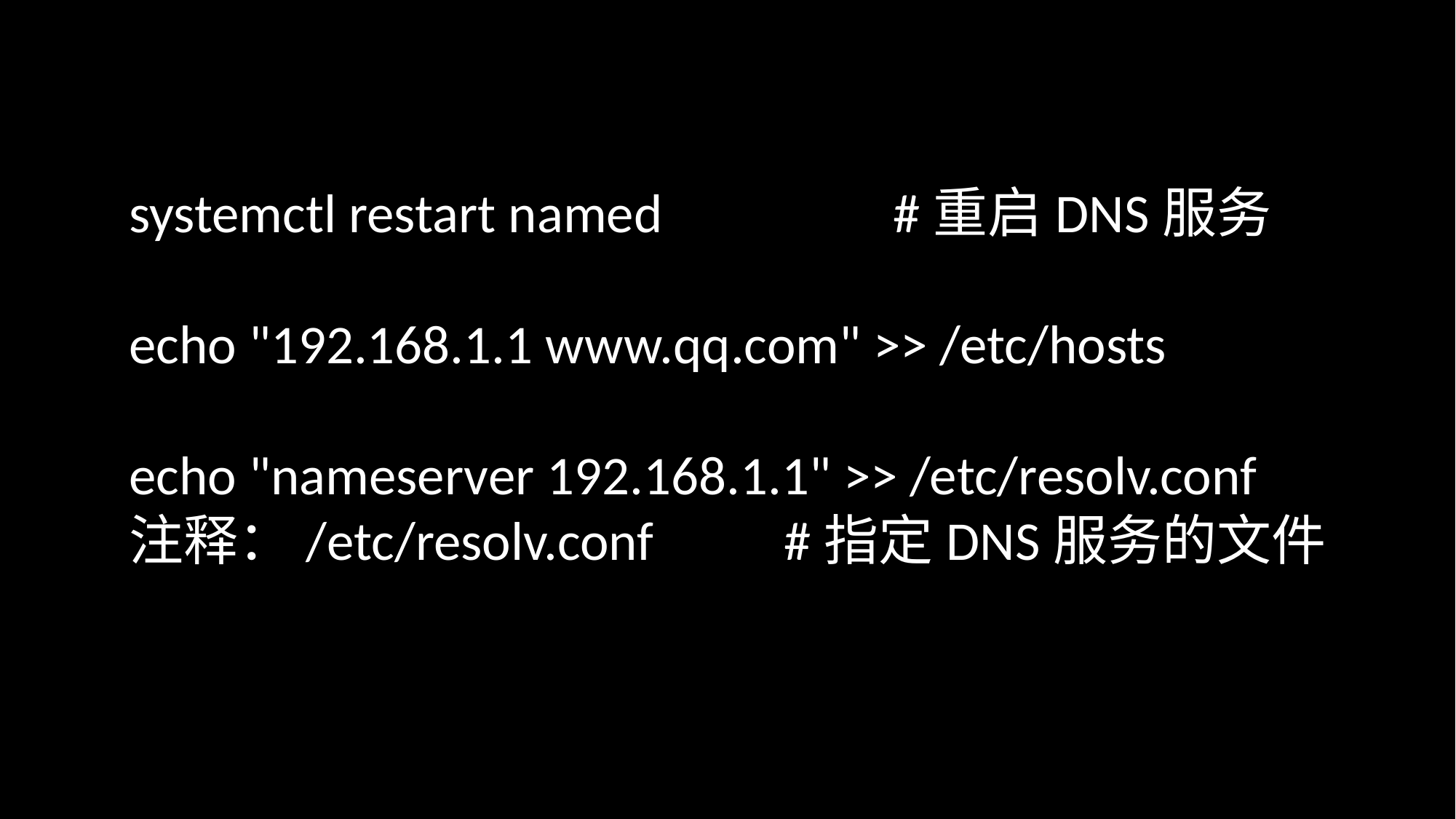

systemctl restart named			#重启DNS服务

echo "192.168.1.1 www.qq.com" >> /etc/hosts

echo "nameserver 192.168.1.1" >> /etc/resolv.conf
注释：/etc/resolv.conf		#指定DNS服务的文件